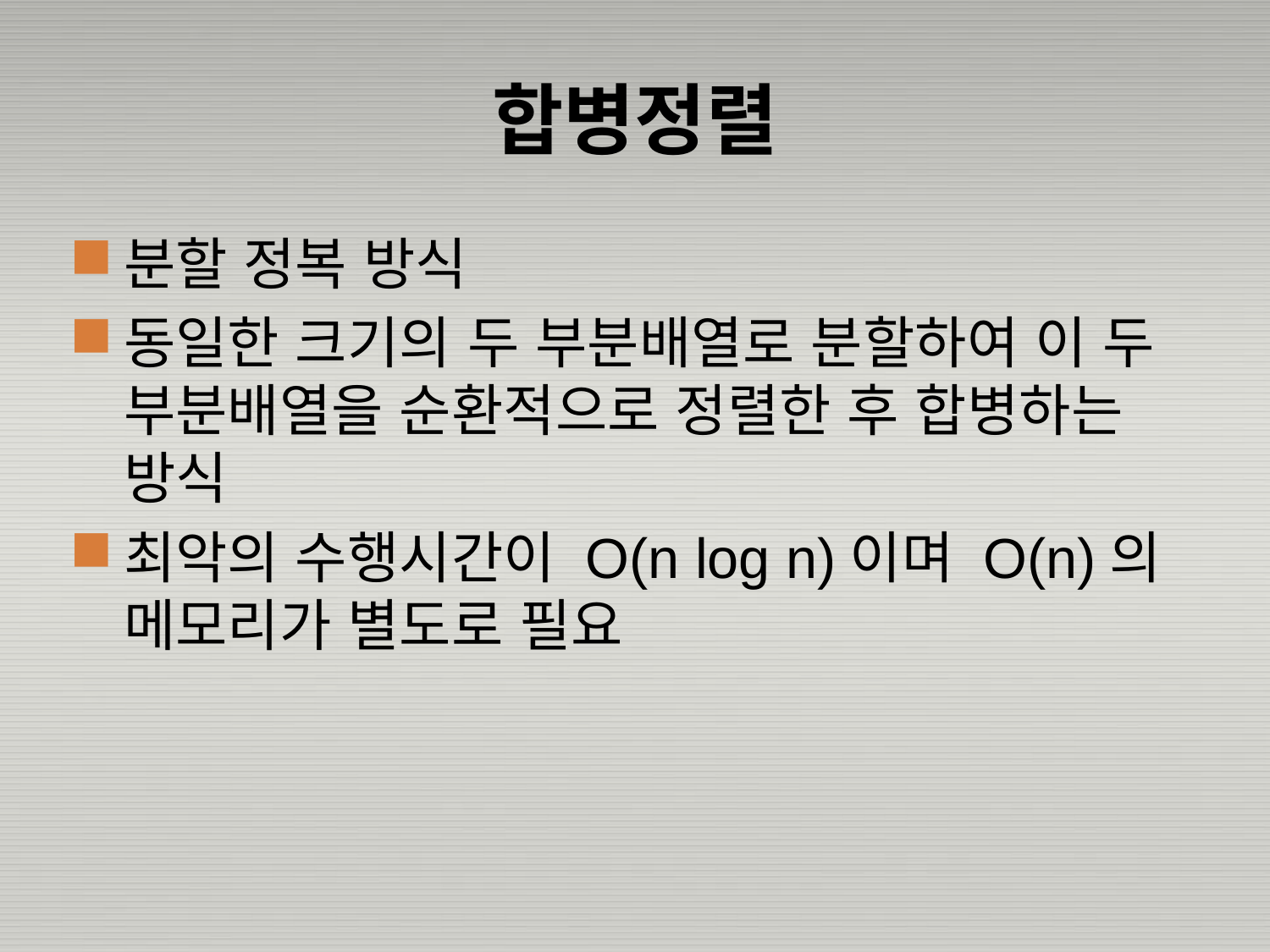

# 합병정렬
분할 정복 방식
동일한 크기의 두 부분배열로 분할하여 이 두 부분배열을 순환적으로 정렬한 후 합병하는 방식
최악의 수행시간이 O(n log n)이며 O(n)의 메모리가 별도로 필요